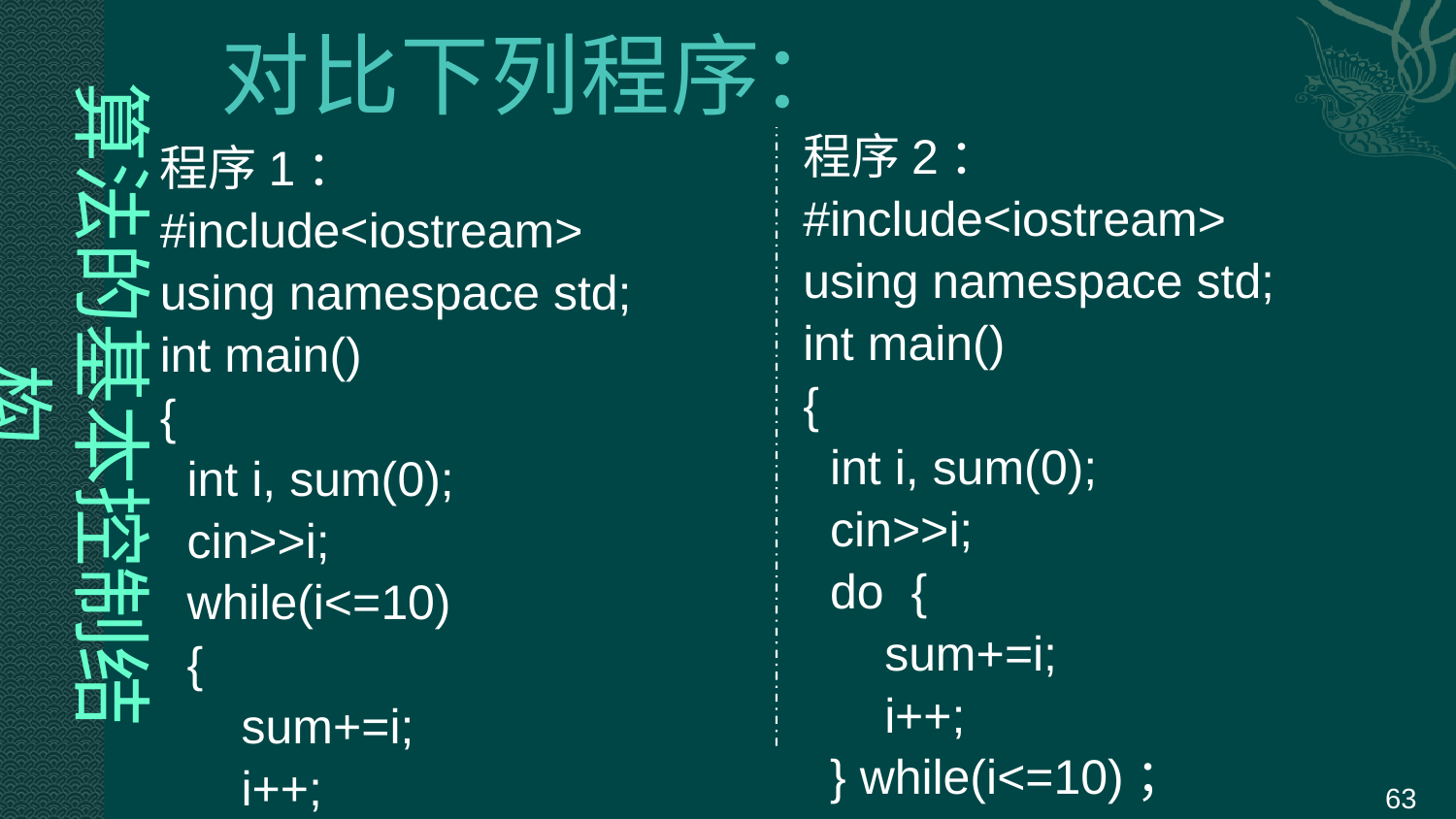

# 对比下列程序：
算法的基本控制结构
程序2：
#include<iostream>
using namespace std;
int main()
{
  int i, sum(0);
  cin>>i;
  do  {
      sum+=i;
      i++;
  } while(i<=10)；
  cout<<"sum="<<sum<<endl;
}

程序1：
#include<iostream>
using namespace std;
int main()
{
  int i, sum(0);
  cin>>i;
  while(i<=10)
  {
      sum+=i;
      i++;
  }  cout<<"sum="<<sum<<endl;
}
63